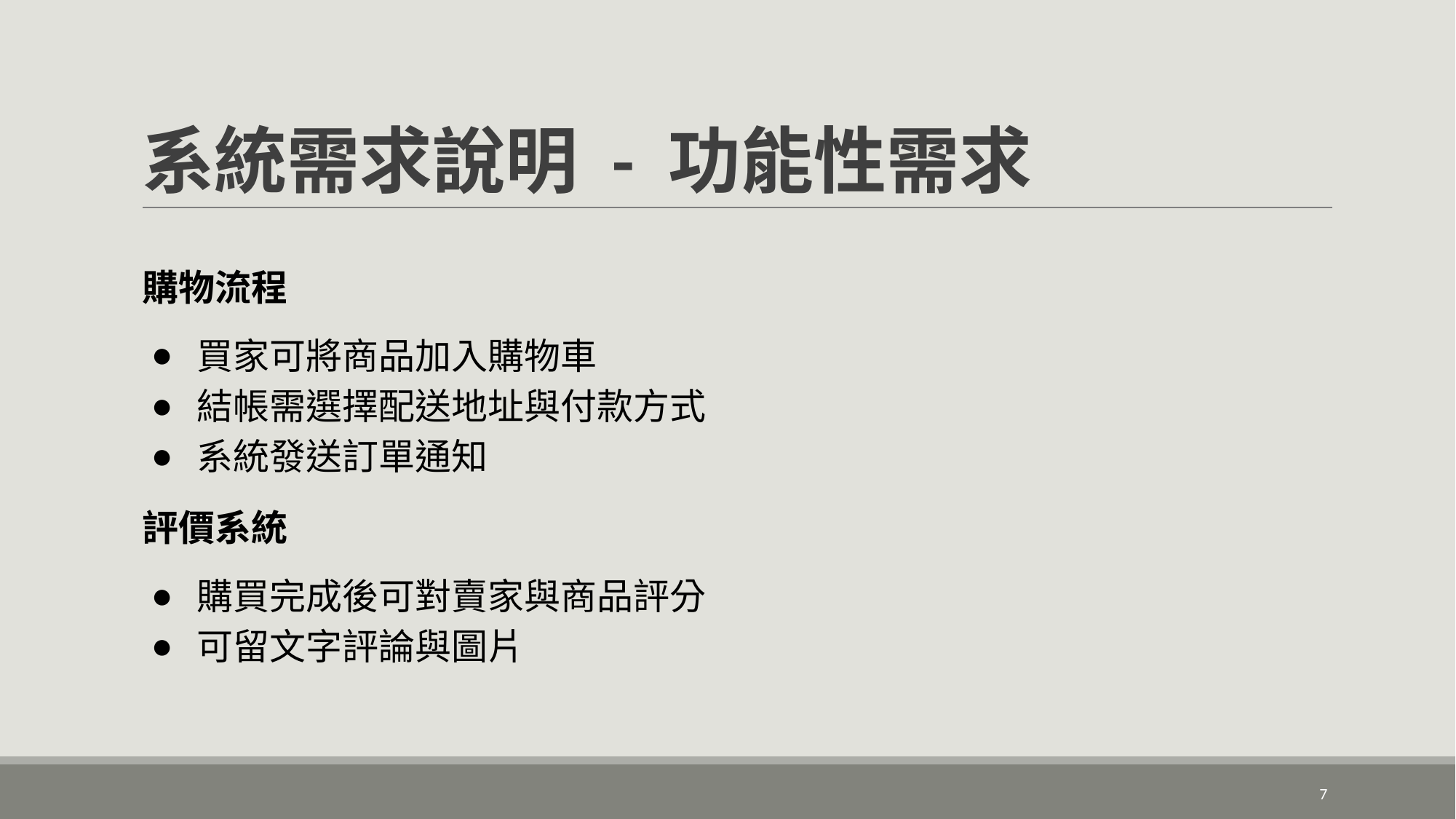

# 系統需求說明 - 功能性需求
購物流程
買家可將商品加入購物車
結帳需選擇配送地址與付款方式
系統發送訂單通知
評價系統
購買完成後可對賣家與商品評分
可留文字評論與圖片
7